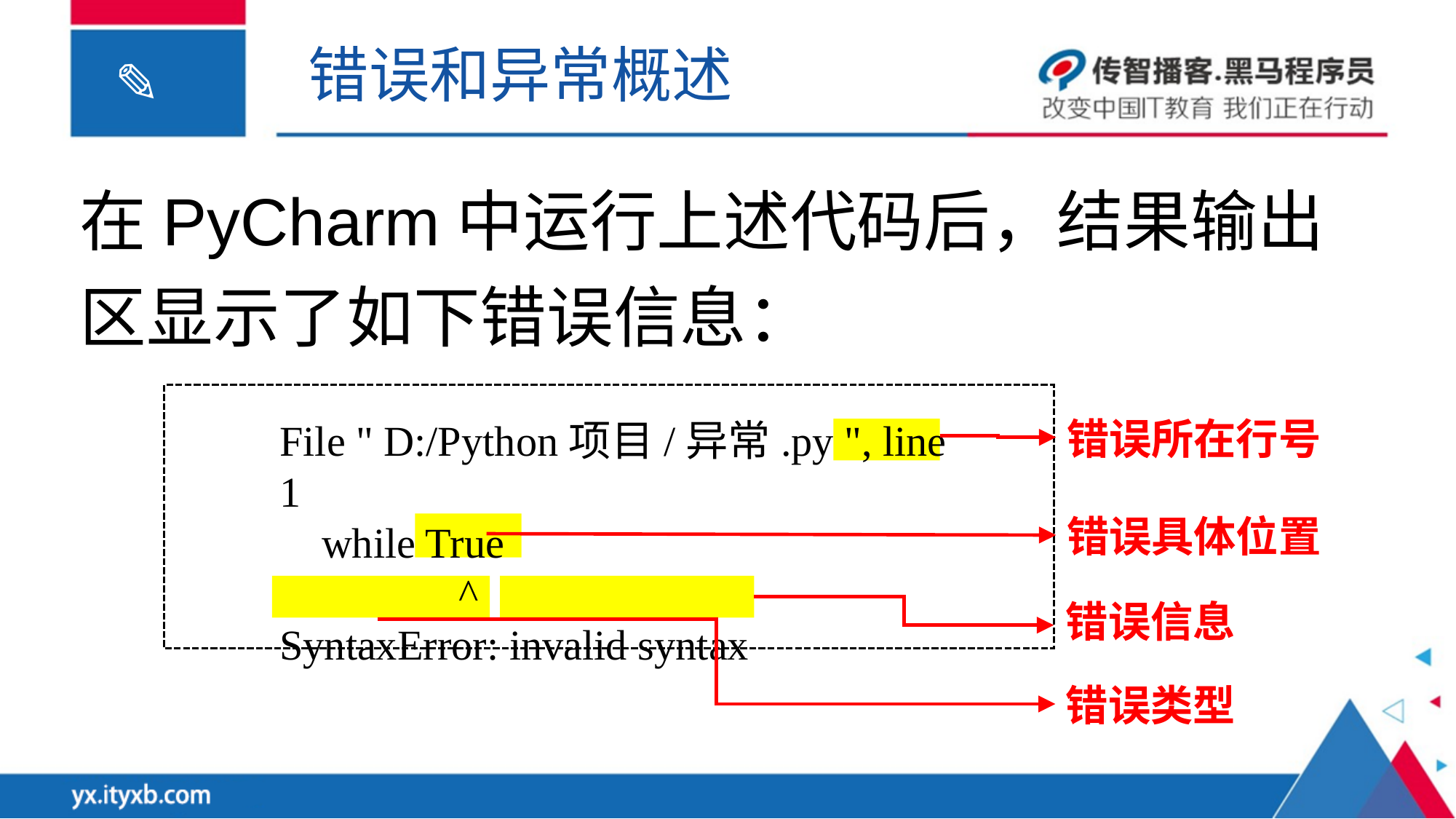

错误和异常概述
在PyCharm中运行上述代码后，结果输出区显示了如下错误信息：

错误所在行号
File " D:/Python项目/异常.py ", line 1
    while True
                 ^
SyntaxError: invalid syntax

错误具体位置

错误信息
错误类型